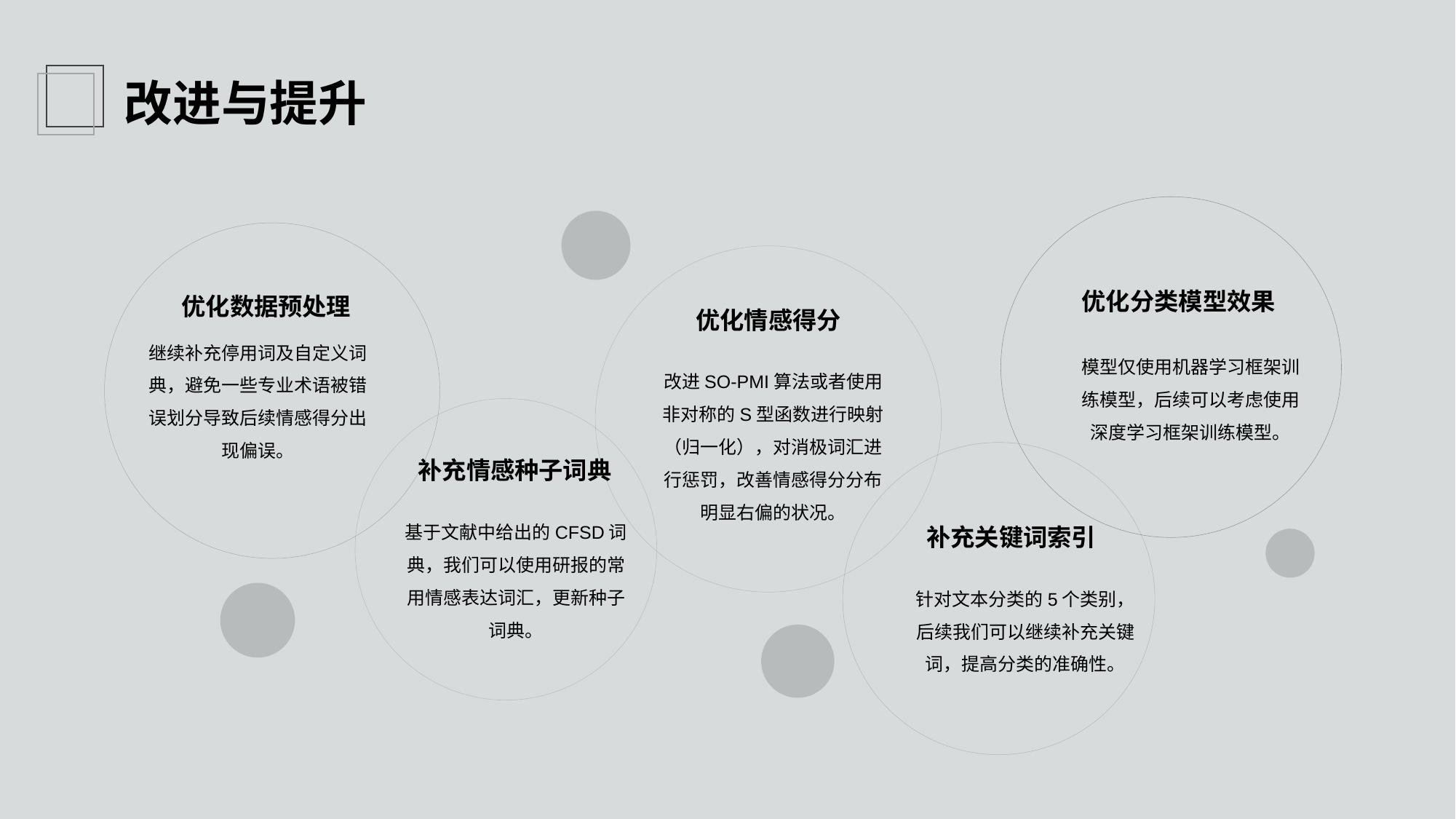

改进与提升

模型仅使用机器学习框架训练模型，后续可以考虑使用深度学习框架训练模型。

继续补充停用词及自定义词典，避免一些专业术语被错误划分导致后续情感得分出现偏误。

针对文本分类的5个类别，后续我们可以继续补充关键词，提高分类的准确性。
优化分类模型效果
优化数据预处理
优化情感得分
改进SO-PMI算法或者使用非对称的S型函数进行映射（归一化），对消极词汇进行惩罚，改善情感得分分布明显右偏的状况。

补充情感种子词典

补充关键词索引
基于文献中给出的CFSD词典，我们可以使用研报的常用情感表达词汇，更新种子词典。